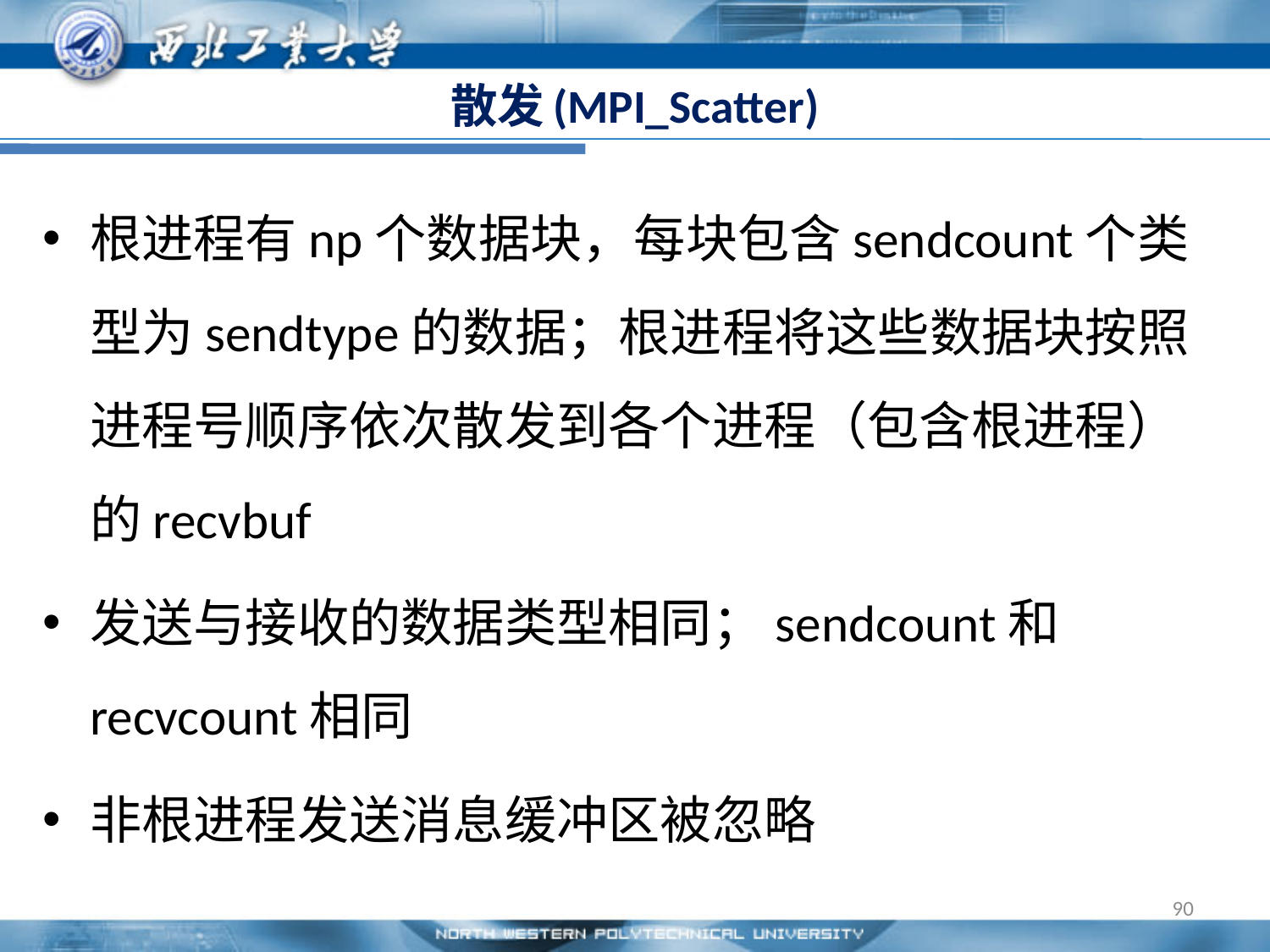

# 散发(MPI_Scatter)
根进程有np个数据块，每块包含sendcount个类型为sendtype的数据；根进程将这些数据块按照进程号顺序依次散发到各个进程（包含根进程）的recvbuf
发送与接收的数据类型相同；sendcount和recvcount相同
非根进程发送消息缓冲区被忽略

90